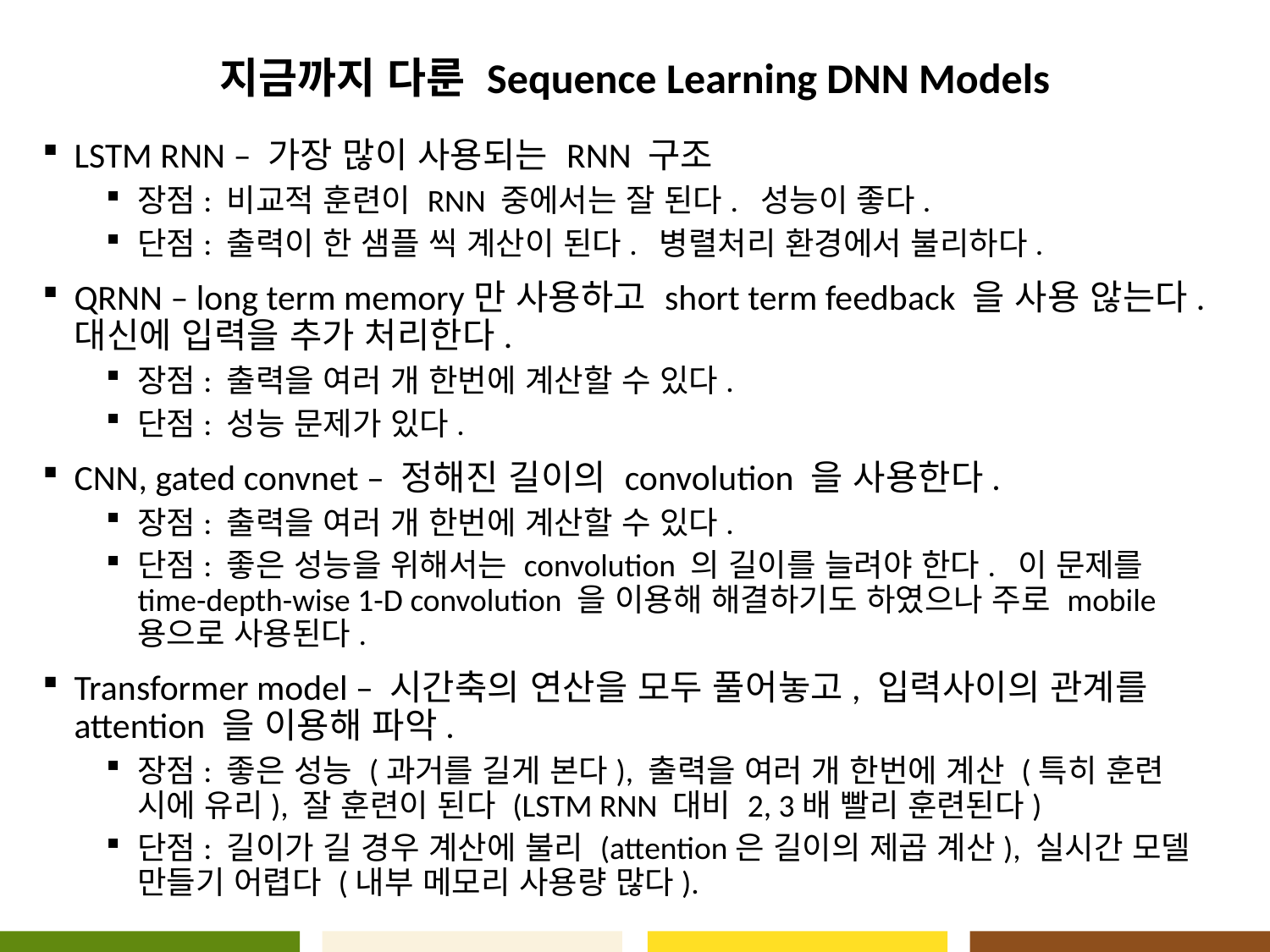

# 지금까지 다룬 Sequence Learning DNN Models
LSTM RNN – 가장 많이 사용되는 RNN 구조
장점: 비교적 훈련이 RNN 중에서는 잘 된다.  성능이 좋다.
단점: 출력이 한 샘플 씩 계산이 된다.  병렬처리 환경에서 불리하다.
QRNN – long term memory만 사용하고 short term feedback 을 사용 않는다. 대신에 입력을 추가 처리한다.
장점: 출력을 여러 개 한번에 계산할 수 있다.
단점: 성능 문제가 있다.
CNN, gated convnet – 정해진 길이의 convolution 을 사용한다.
장점: 출력을 여러 개 한번에 계산할 수 있다.
단점: 좋은 성능을 위해서는 convolution 의 길이를 늘려야 한다.  이 문제를 time-depth-wise 1-D convolution 을 이용해 해결하기도 하였으나 주로 mobile 용으로 사용된다.
Transformer model – 시간축의 연산을 모두 풀어놓고, 입력사이의 관계를 attention 을 이용해 파악.
장점: 좋은 성능 (과거를 길게 본다), 출력을 여러 개 한번에 계산 (특히 훈련 시에 유리), 잘 훈련이 된다 (LSTM RNN 대비 2, 3배 빨리 훈련된다)
단점: 길이가 길 경우 계산에 불리 (attention은 길이의 제곱 계산), 실시간 모델 만들기 어렵다 (내부 메모리 사용량 많다).